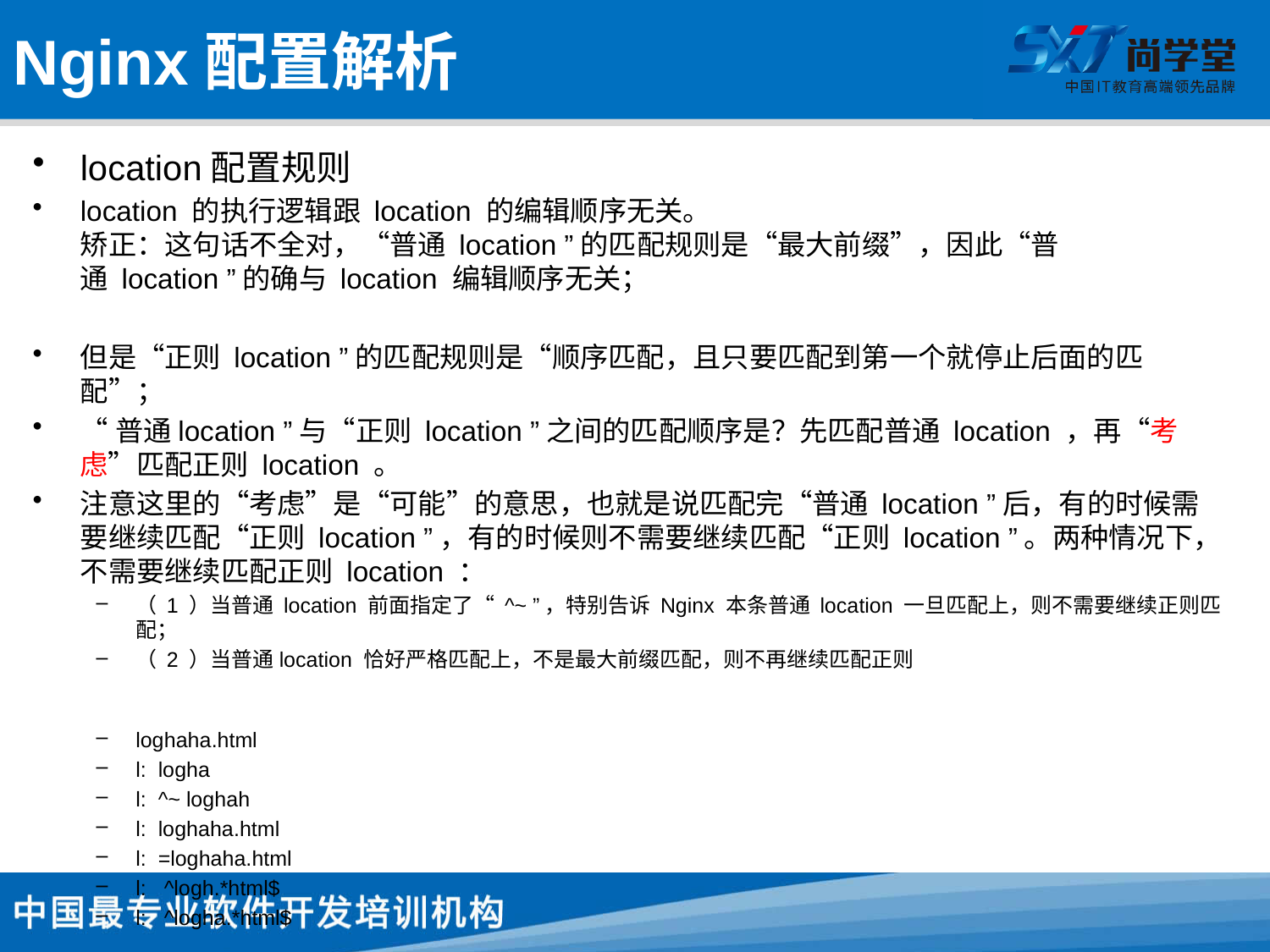

# Nginx配置解析
location配置规则
location 的执行逻辑跟 location 的编辑顺序无关。
矫正：这句话不全对，“普通 location ”的匹配规则是“最大前缀”，因此“普通 location ”的确与 location 编辑顺序无关；

但是“正则 location ”的匹配规则是“顺序匹配，且只要匹配到第一个就停止后面的匹配”；
“普通location ”与“正则 location ”之间的匹配顺序是？先匹配普通 location ，再“考虑”匹配正则 location 。
注意这里的“考虑”是“可能”的意思，也就是说匹配完“普通 location ”后，有的时候需要继续匹配“正则 location ”，有的时候则不需要继续匹配“正则 location ”。两种情况下，不需要继续匹配正则 location ：
（ 1 ）当普通 location 前面指定了“ ^~ ”，特别告诉 Nginx 本条普通 location 一旦匹配上，则不需要继续正则匹配；
（ 2 ）当普通location 恰好严格匹配上，不是最大前缀匹配，则不再继续匹配正则

loghaha.html
l:  logha
l:  ^~ loghah
l:  loghaha.html
l:  =loghaha.html
l:   ^logh.*html$
l:   ^logha.*html$